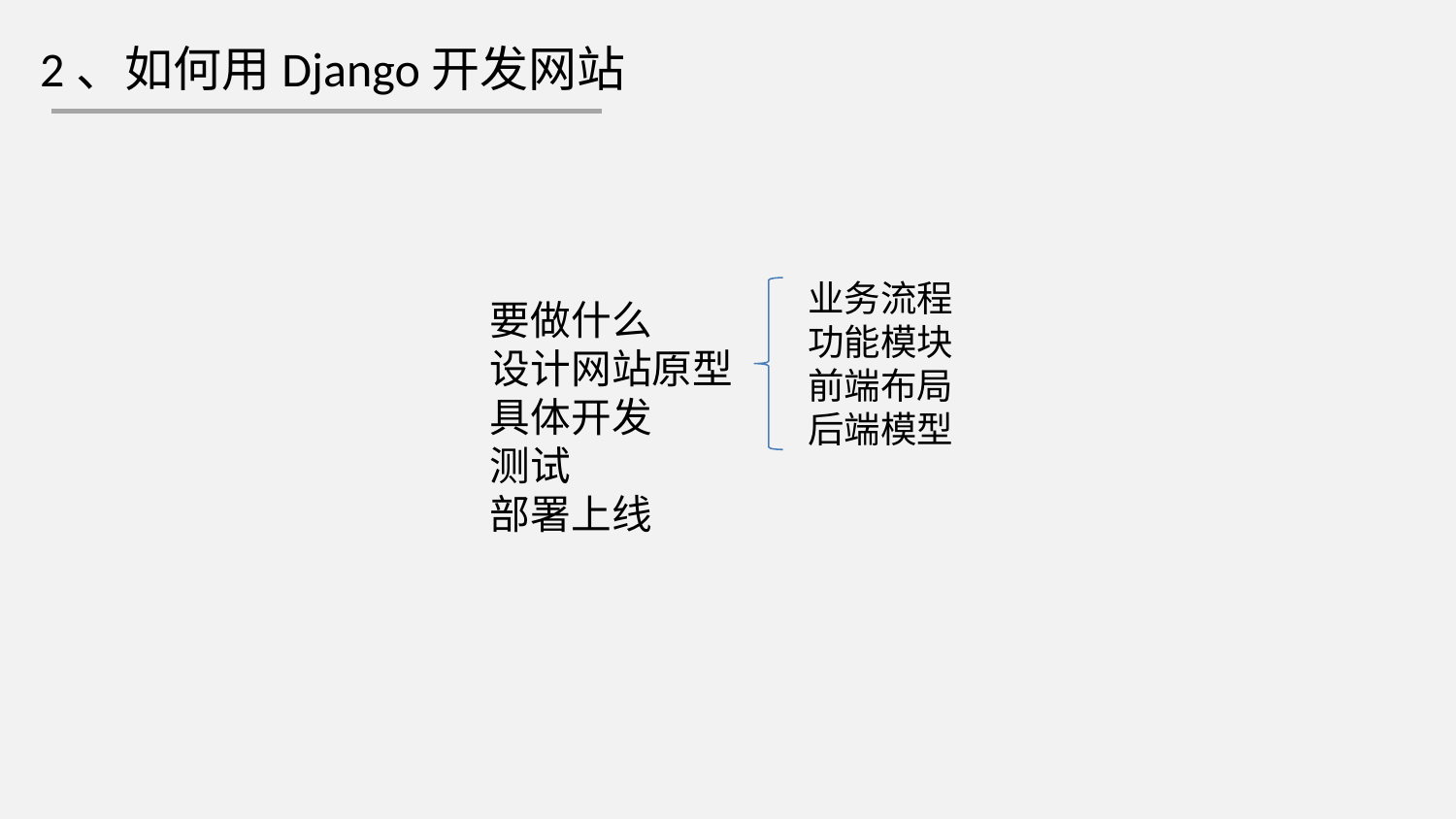

2、如何用Django开发网站
业务流程
功能模块
前端布局
后端模型

要做什么
设计网站原型
具体开发
测试
部署上线